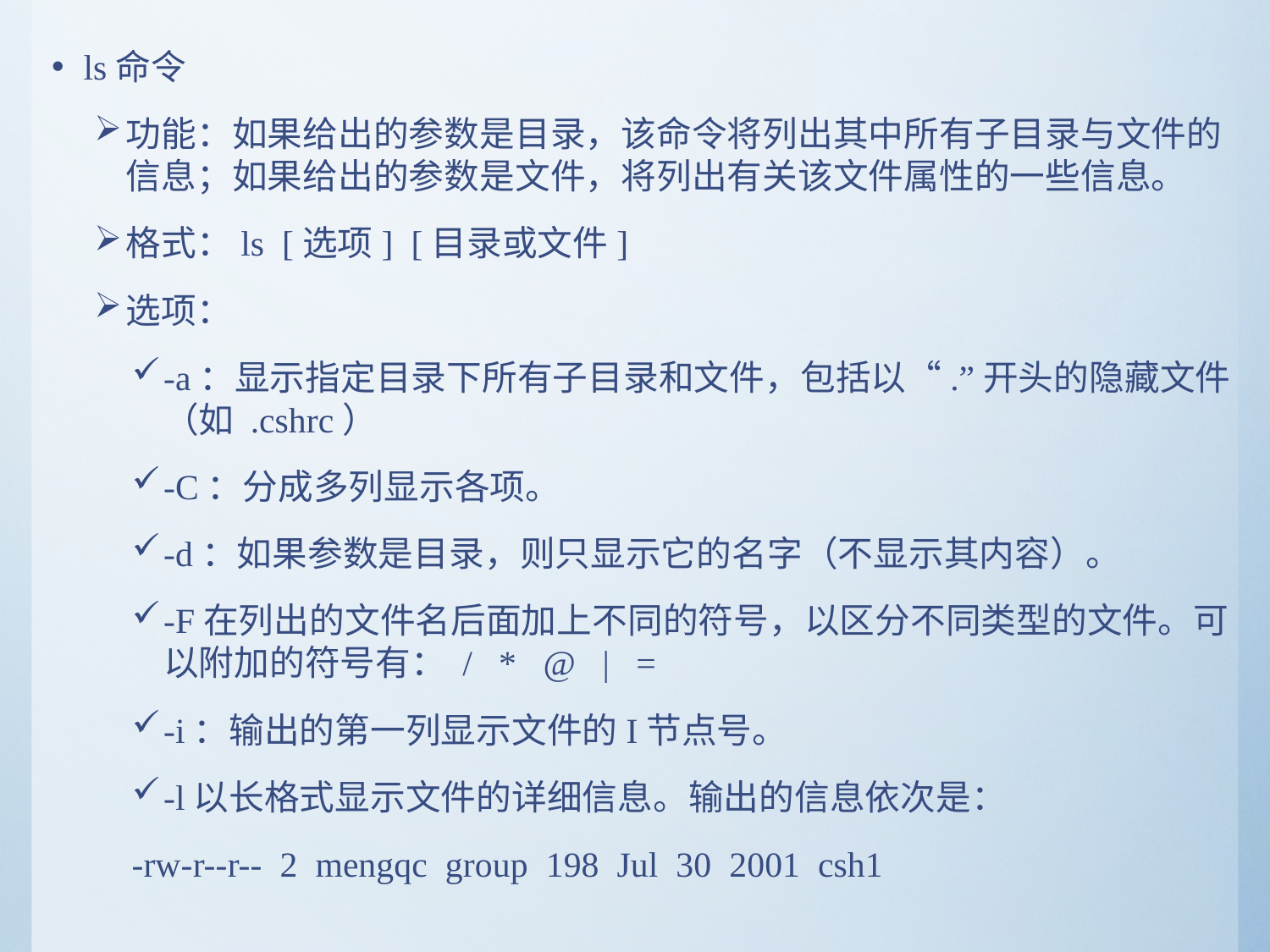

ls命令
功能：如果给出的参数是目录，该命令将列出其中所有子目录与文件的信息；如果给出的参数是文件，将列出有关该文件属性的一些信息。
格式：ls  [选项]  [目录或文件]
选项：
-a：显示指定目录下所有子目录和文件，包括以“.”开头的隐藏文件（如 .cshrc）
-C：分成多列显示各项。
-d：如果参数是目录，则只显示它的名字（不显示其内容）。
-F在列出的文件名后面加上不同的符号，以区分不同类型的文件。可以附加的符号有： /   *   @   |   =
-i：输出的第一列显示文件的I节点号。
-l以长格式显示文件的详细信息。输出的信息依次是：
-rw-r--r--  2  mengqc  group  198  Jul  30  2001  csh1